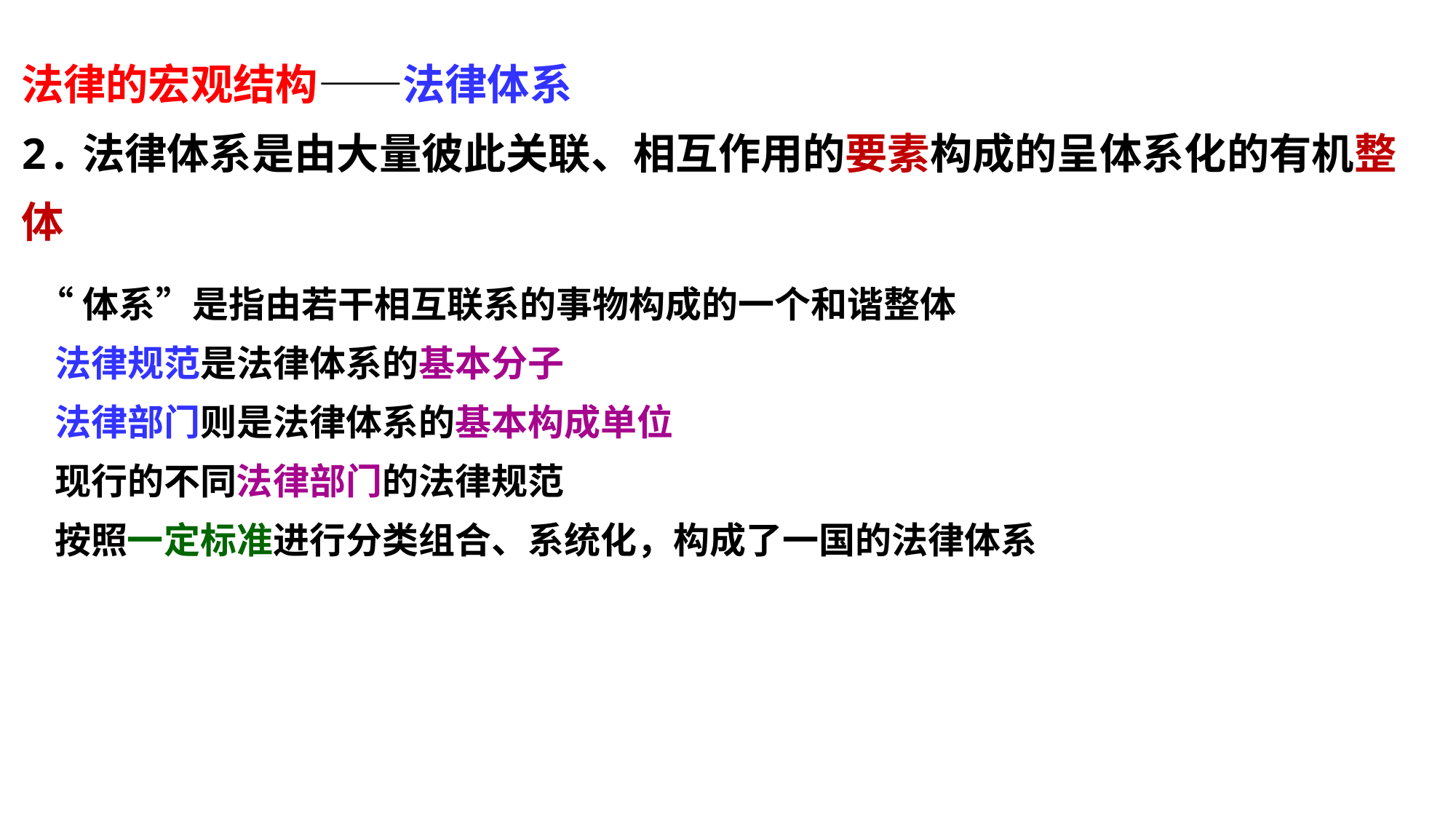

法律的宏观结构——法律体系
2.法律体系是由大量彼此关联、相互作用的要素构成的呈体系化的有机整体

  “体系”是指由若干相互联系的事物构成的一个和谐整体
   法律规范是法律体系的基本分子
   法律部门则是法律体系的基本构成单位
   现行的不同法律部门的法律规范
   按照一定标准进行分类组合、系统化，构成了一国的法律体系